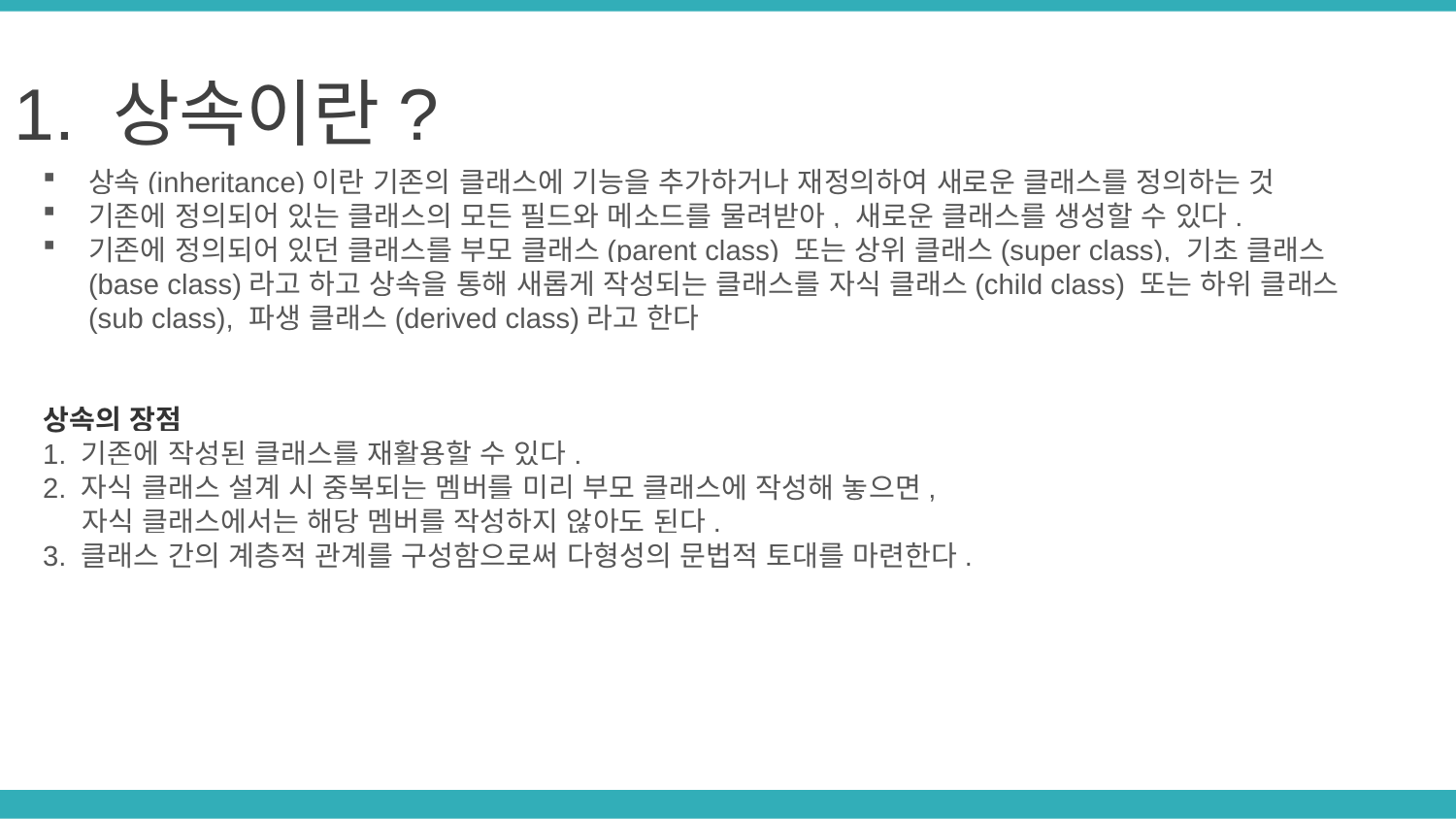

1. 상속이란?
상속(inheritance)이란 기존의 클래스에 기능을 추가하거나 재정의하여 새로운 클래스를 정의하는 것
기존에 정의되어 있는 클래스의 모든 필드와 메소드를 물려받아, 새로운 클래스를 생성할 수 있다.
기존에 정의되어 있던 클래스를 부모 클래스(parent class) 또는 상위 클래스(super class), 기초 클래스(base class)라고 하고 상속을 통해 새롭게 작성되는 클래스를 자식 클래스(child class) 또는 하위 클래스(sub class), 파생 클래스(derived class)라고 한다

상속의 장점
1. 기존에 작성된 클래스를 재활용할 수 있다.
2. 자식 클래스 설계 시 중복되는 멤버를 미리 부모 클래스에 작성해 놓으면,
    자식 클래스에서는 해당 멤버를 작성하지 않아도 된다.
3. 클래스 간의 계층적 관계를 구성함으로써 다형성의 문법적 토대를 마련한다.